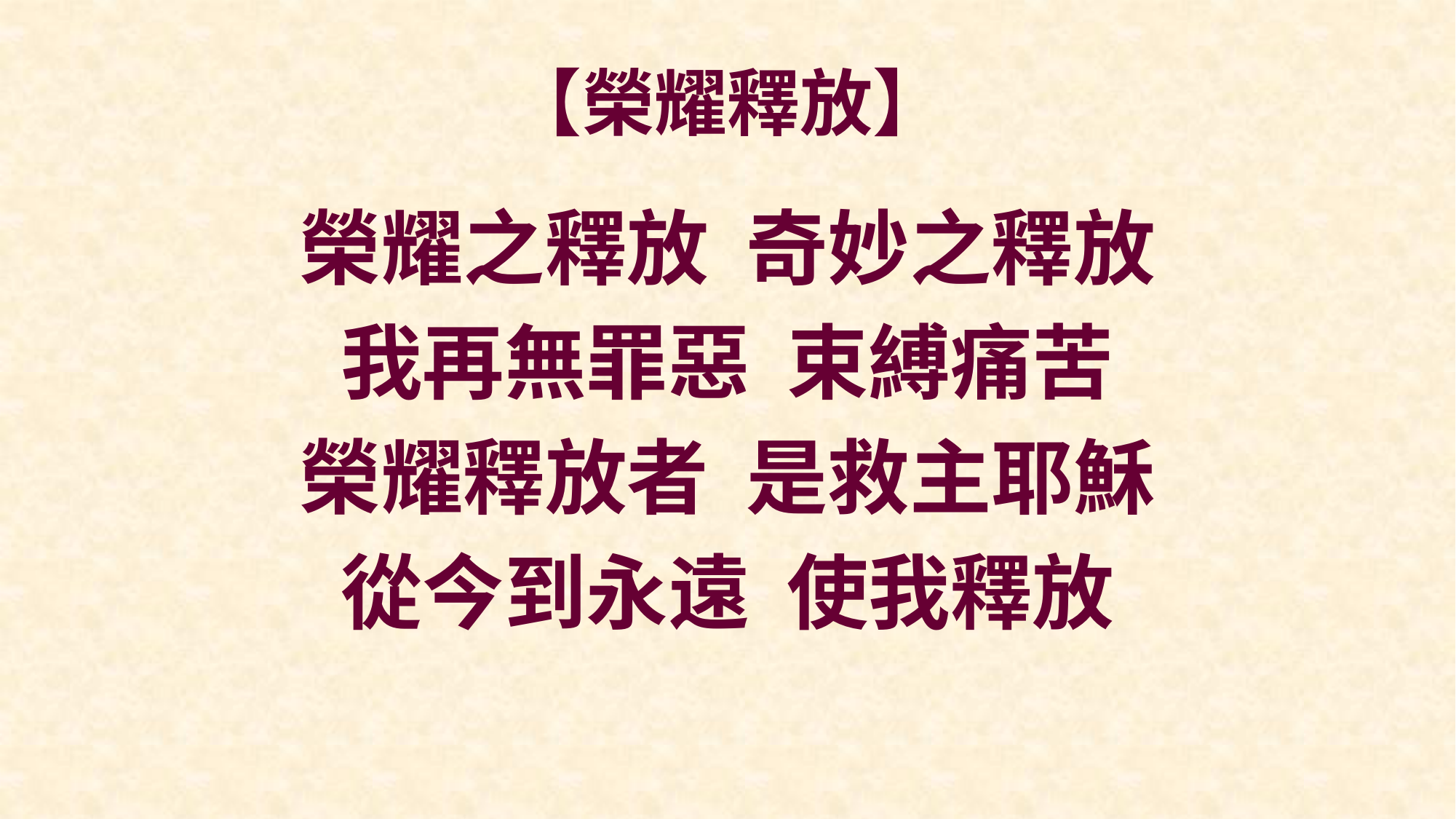

# 【榮耀釋放】
榮耀之釋放  奇妙之釋放
我再無罪惡  束縛痛苦
榮耀釋放者  是救主耶穌
從今到永遠  使我釋放